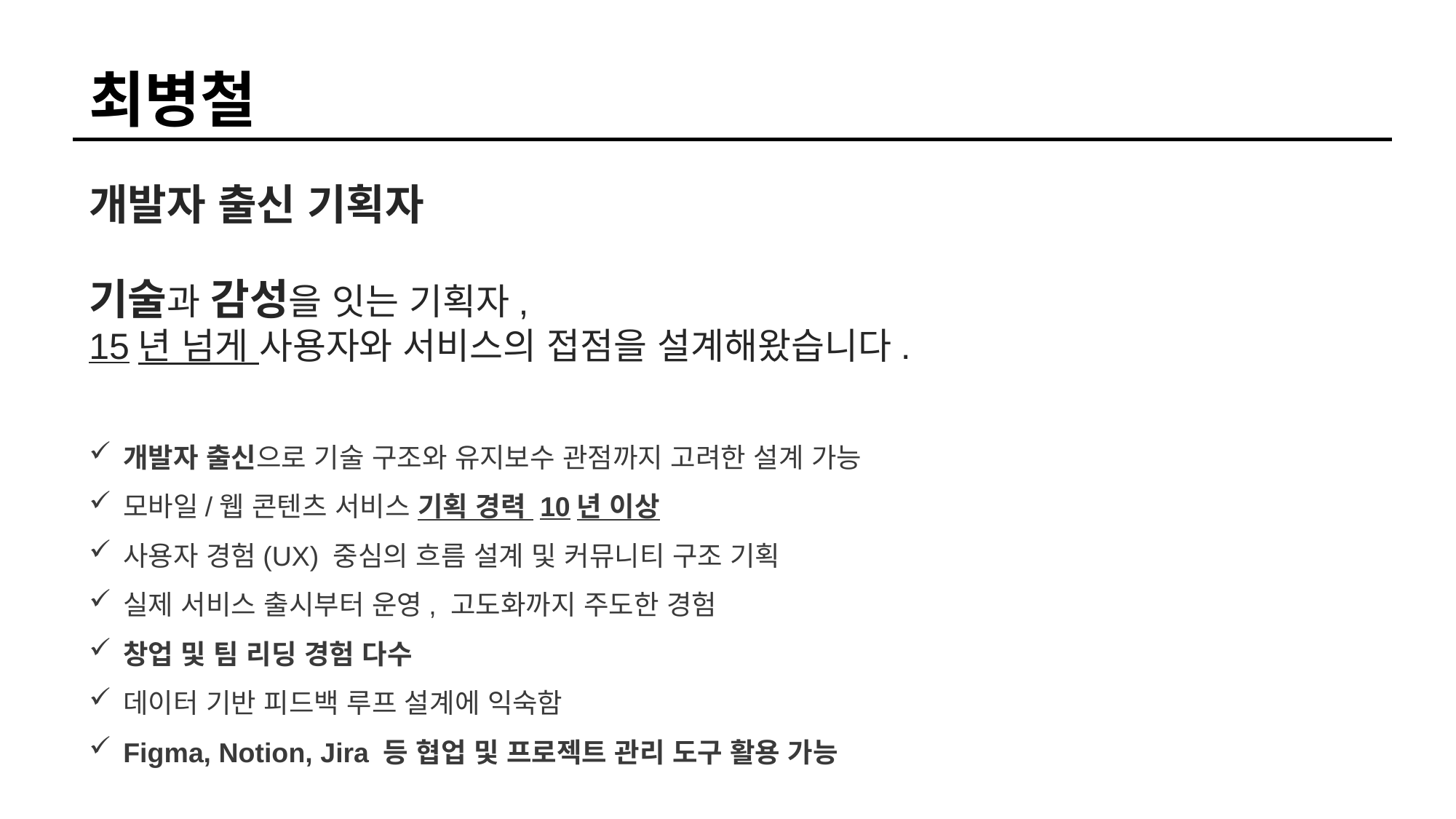

최병철

개발자 출신 기획자

기술과 감성을 잇는 기획자,
15년 넘게 사용자와 서비스의 접점을 설계해왔습니다.
개발자 출신으로 기술 구조와 유지보수 관점까지 고려한 설계 가능
모바일/웹 콘텐츠 서비스 기획 경력 10년 이상
사용자 경험(UX) 중심의 흐름 설계 및 커뮤니티 구조 기획
실제 서비스 출시부터 운영, 고도화까지 주도한 경험
창업 및 팀 리딩 경험 다수
데이터 기반 피드백 루프 설계에 익숙함
Figma, Notion, Jira 등 협업 및 프로젝트 관리 도구 활용 가능